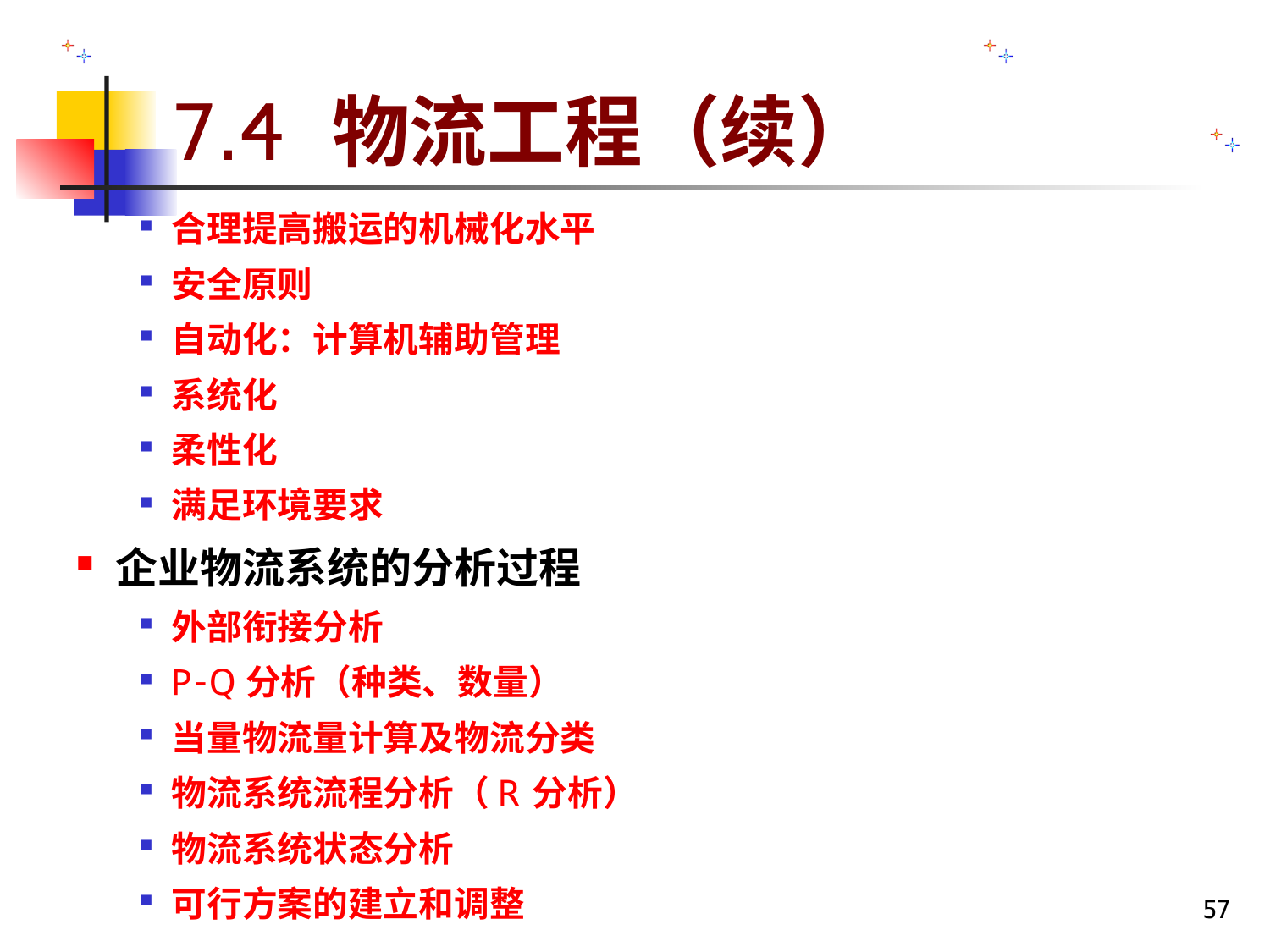

# 7.4 物流工程（续）
合理提高搬运的机械化水平
安全原则
自动化：计算机辅助管理
系统化
柔性化
满足环境要求
企业物流系统的分析过程
外部衔接分析
P-Q分析（种类、数量）
当量物流量计算及物流分类
物流系统流程分析（R分析）
物流系统状态分析
可行方案的建立和调整
57